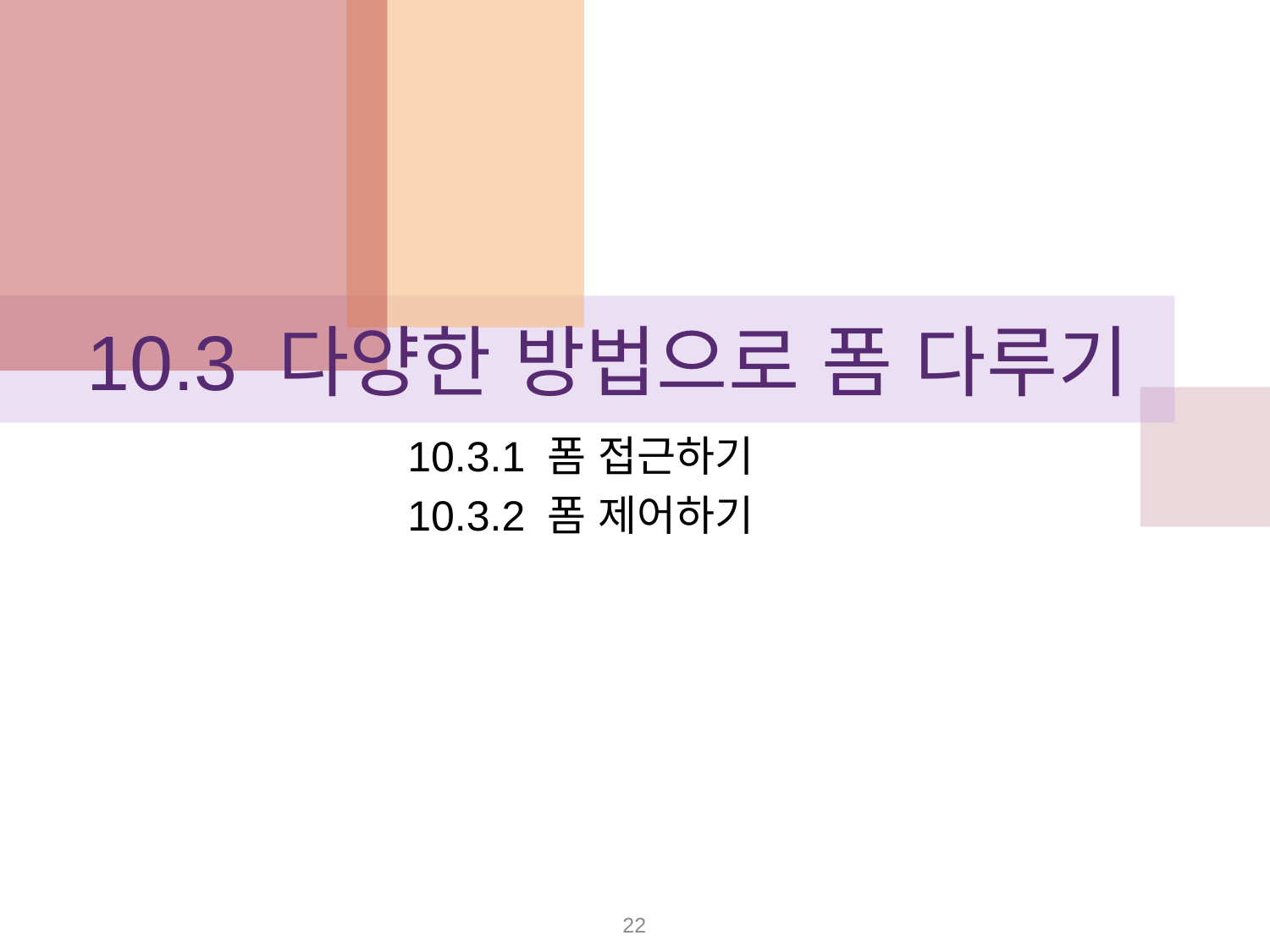

# 10.3 다양한 방법으로 폼 다루기
10.3.1 폼 접근하기
10.3.2 폼 제어하기
22